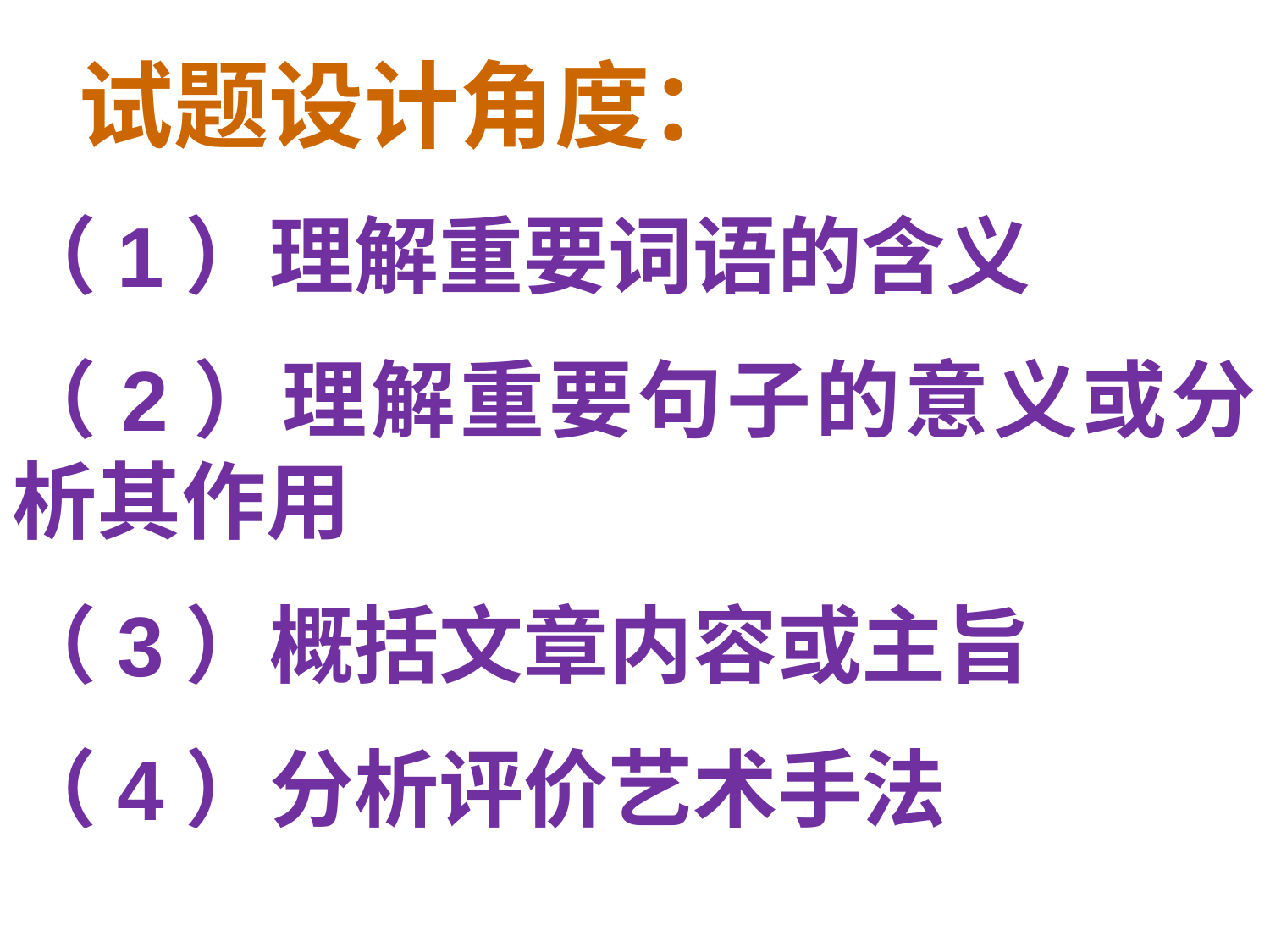

试题设计角度：
（1）理解重要词语的含义
（2）理解重要句子的意义或分析其作用
（3）概括文章内容或主旨
（4）分析评价艺术手法